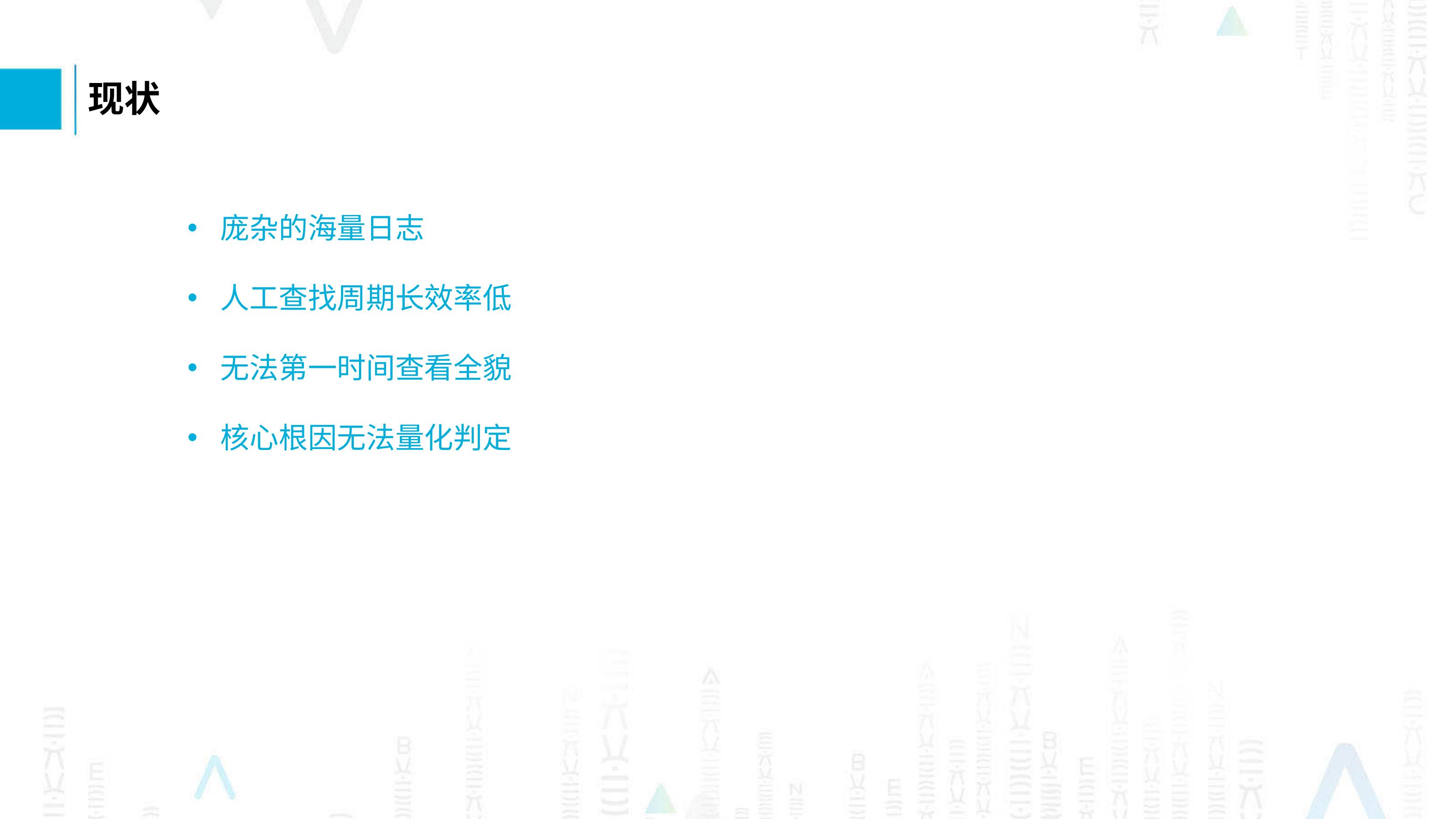

现状
庞杂的海量日志

人工查找周期长效率低

无法第一时间查看全貌

核心根因无法量化判定